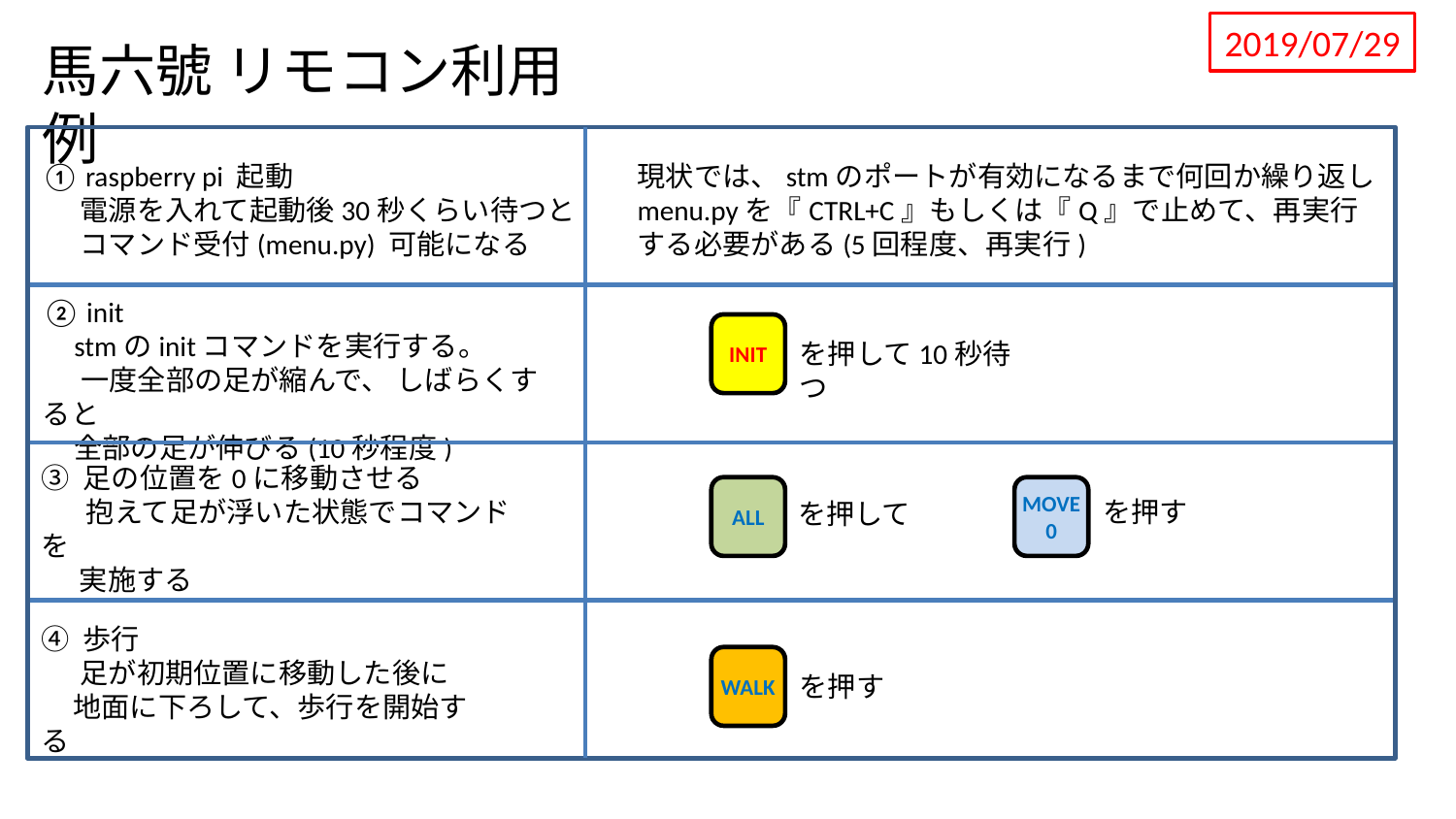

2019/07/29
馬六號 リモコン利用例

① raspberry pi 起動
     電源を入れて起動後30秒くらい待つと
     コマンド受付(menu.py) 可能になる
現状では、stmのポートが有効になるまで何回か繰り返しmenu.pyを『CTRL+C』もしくは『Q』で止めて、再実行する必要がある(5回程度、再実行)
② init
     stmのinitコマンドを実行する。
     一度全部の足が縮んで、 しばらくすると
     全部の足が伸びる(10秒程度)
INIT
を押して10秒待つ
③ 足の位置を0に移動させる
      抱えて足が浮いた状態でコマンドを
      実施する
ALL
MOVE
0
を押す
を押して
④ 歩行
     足が初期位置に移動した後に
     地面に下ろして、歩行を開始する
WALK
を押す